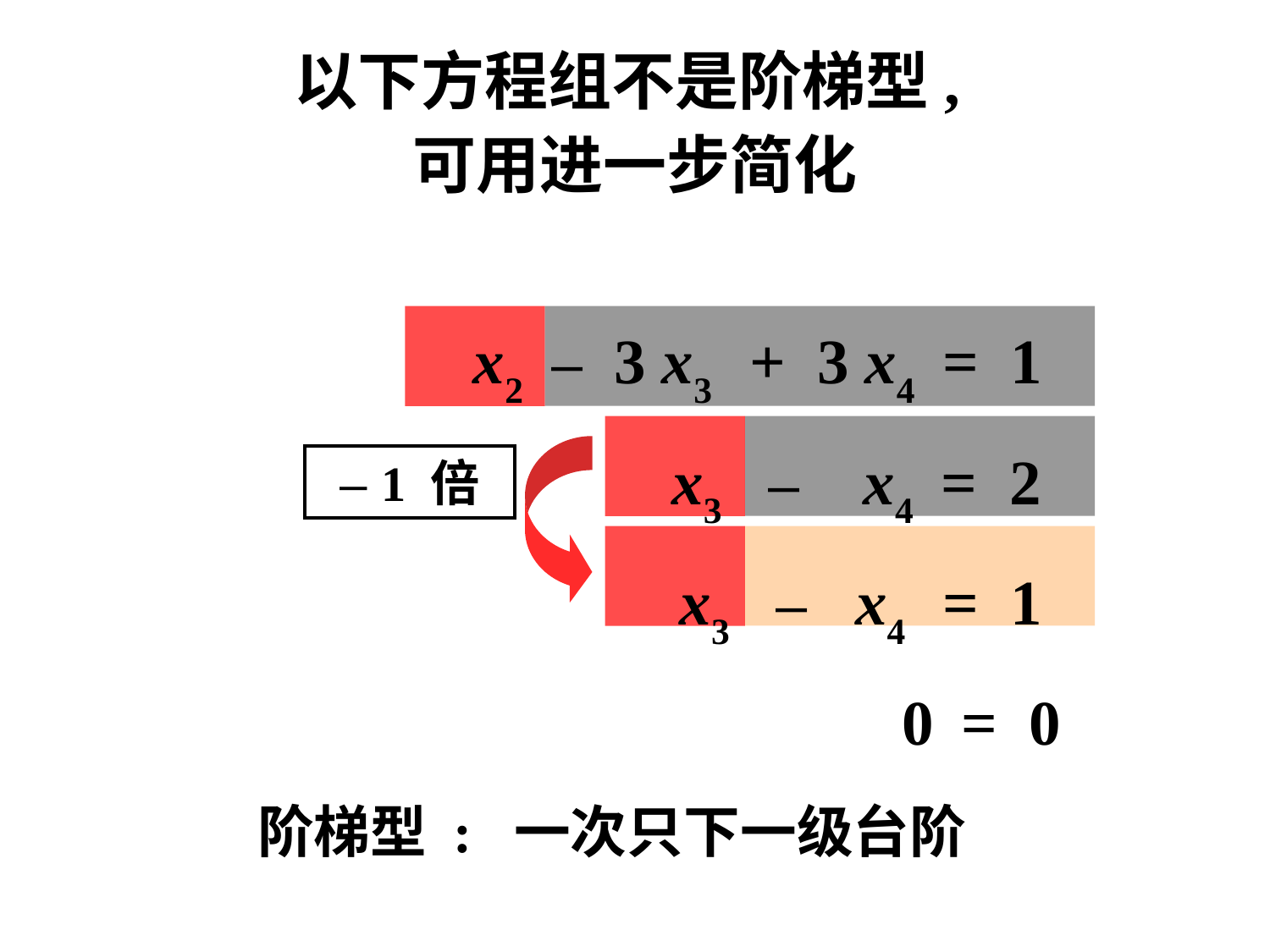

# 以下方程组不是阶梯型, 可用进一步简化
                         x2   –  3 x3    +  3 x4   =  1
                                      x3     –    x4   =  2
                                      x3     –   x4    =  1
                                                    0   =  0
             阶梯型 :  一次只下一级台阶

– 1 倍